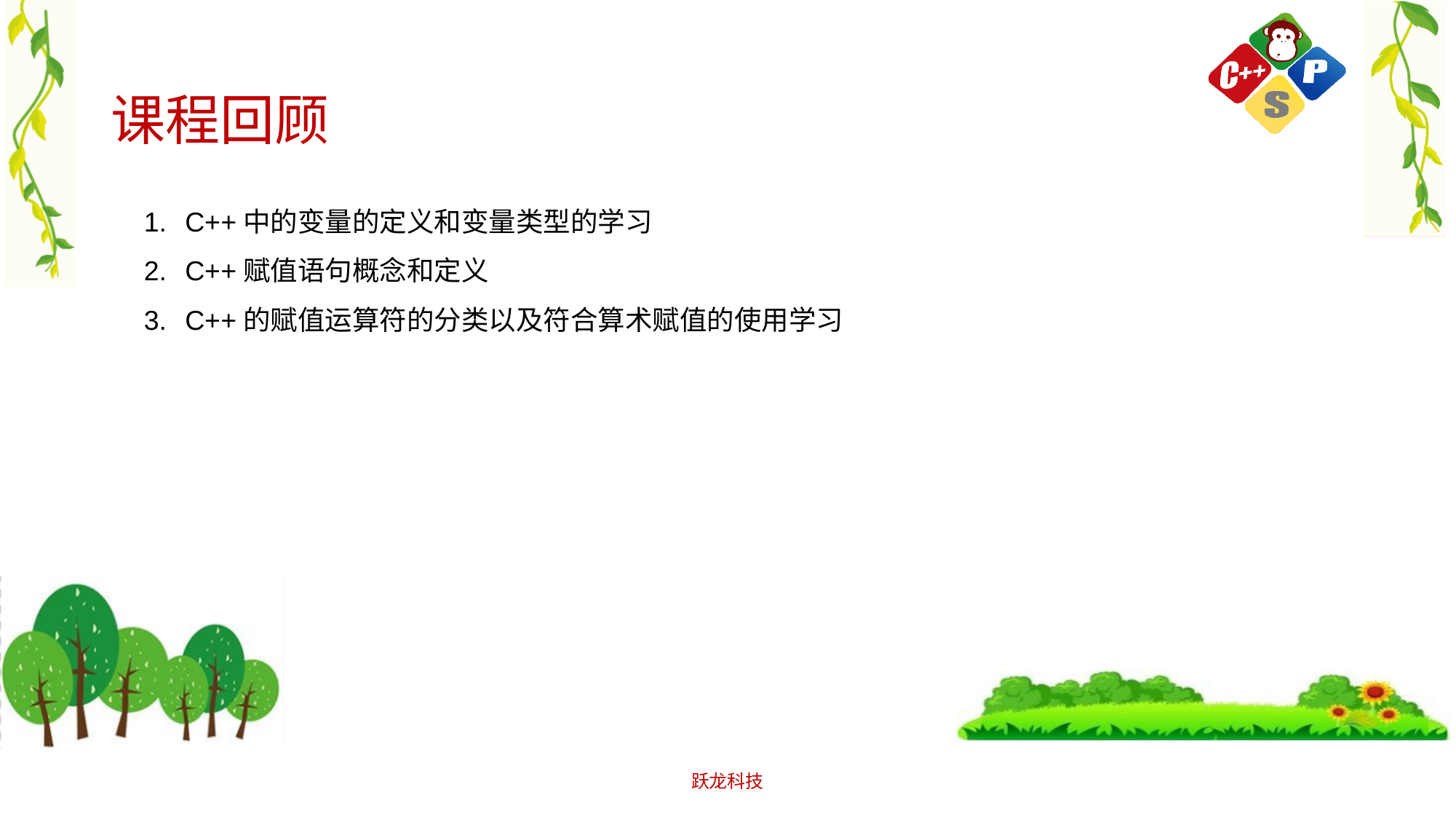

# 课程回顾
C++中的变量的定义和变量类型的学习
C++赋值语句概念和定义
C++的赋值运算符的分类以及符合算术赋值的使用学习

跃龙科技